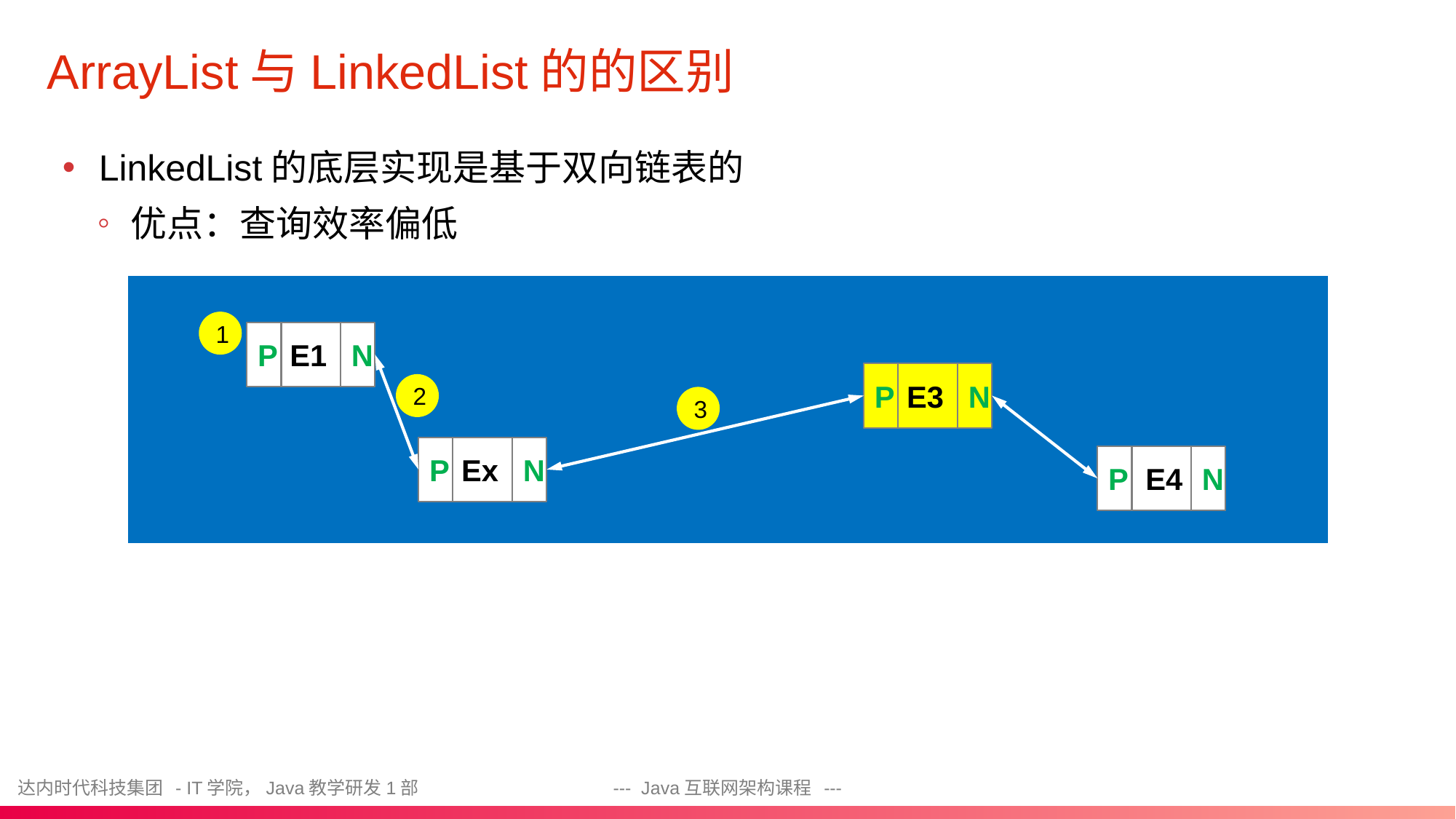

# ArrayList与LinkedList的的区别
LinkedList的底层实现是基于双向链表的
优点：查询效率偏低

1
P
E1
N
P
E3
N
2
3
P
Ex
N
P
E4
N